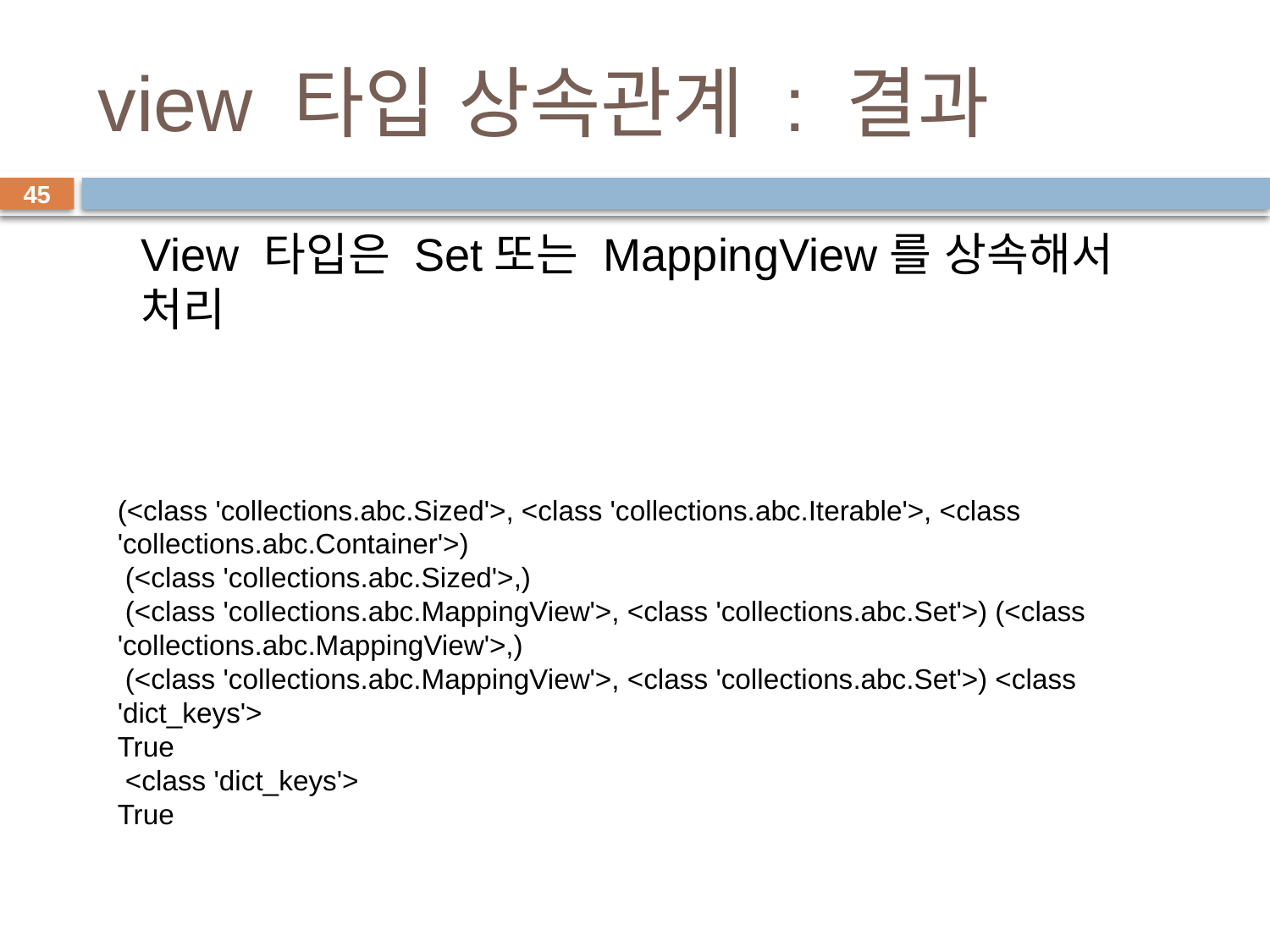

# view 타입 상속관계 : 결과
45
View 타입은 Set또는 MappingView를 상속해서 처리
(<class 'collections.abc.Sized'>, <class 'collections.abc.Iterable'>, <class 'collections.abc.Container'>)
 (<class 'collections.abc.Sized'>,)
 (<class 'collections.abc.MappingView'>, <class 'collections.abc.Set'>) (<class 'collections.abc.MappingView'>,)
 (<class 'collections.abc.MappingView'>, <class 'collections.abc.Set'>) <class 'dict_keys'>
True
 <class 'dict_keys'>
True